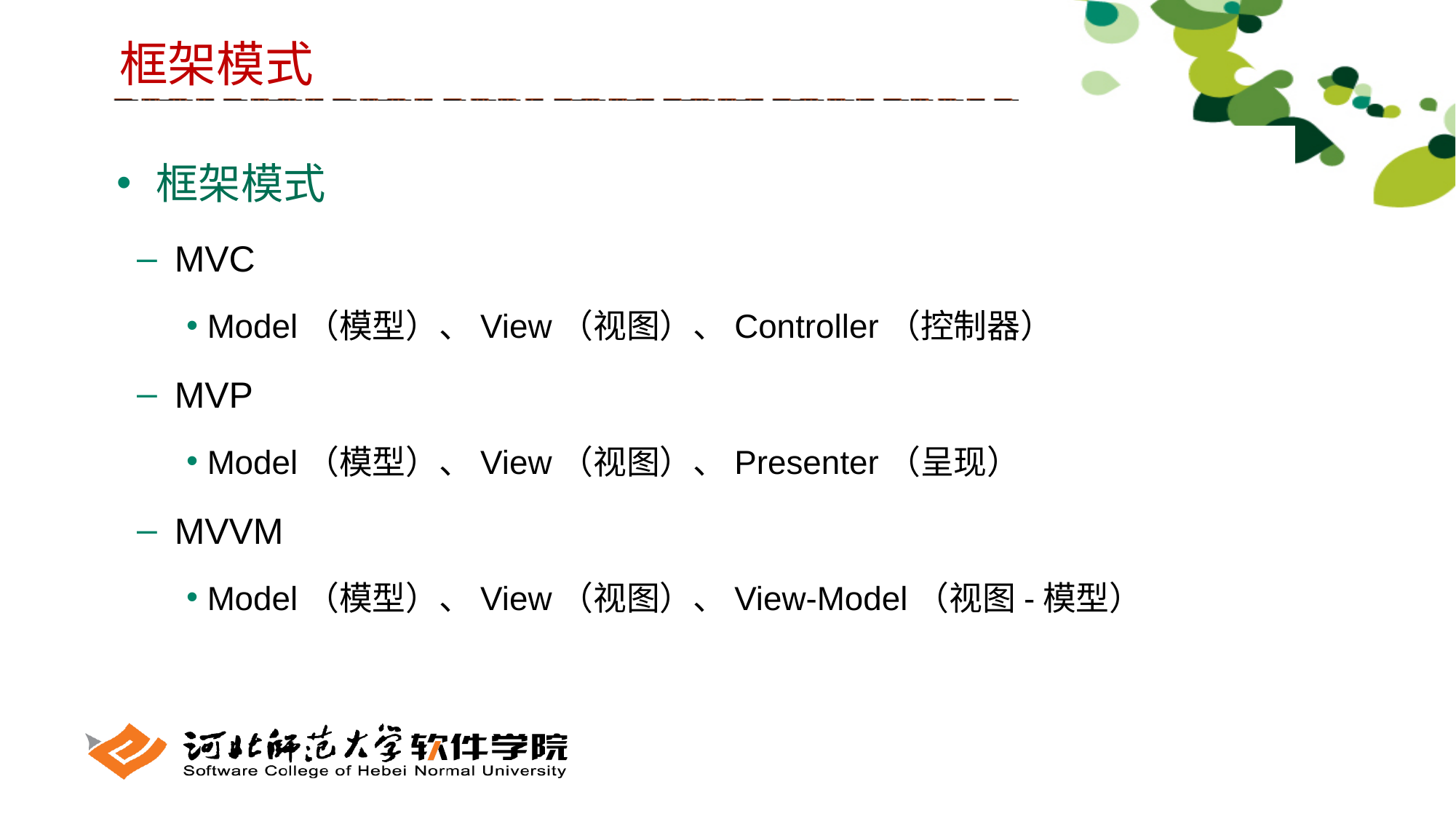

框架模式
 框架模式
 MVC
 Model（模型）、View（视图）、Controller（控制器）
 MVP
 Model（模型）、View（视图）、Presenter（呈现）
 MVVM
 Model（模型）、View（视图）、View-Model（视图-模型）